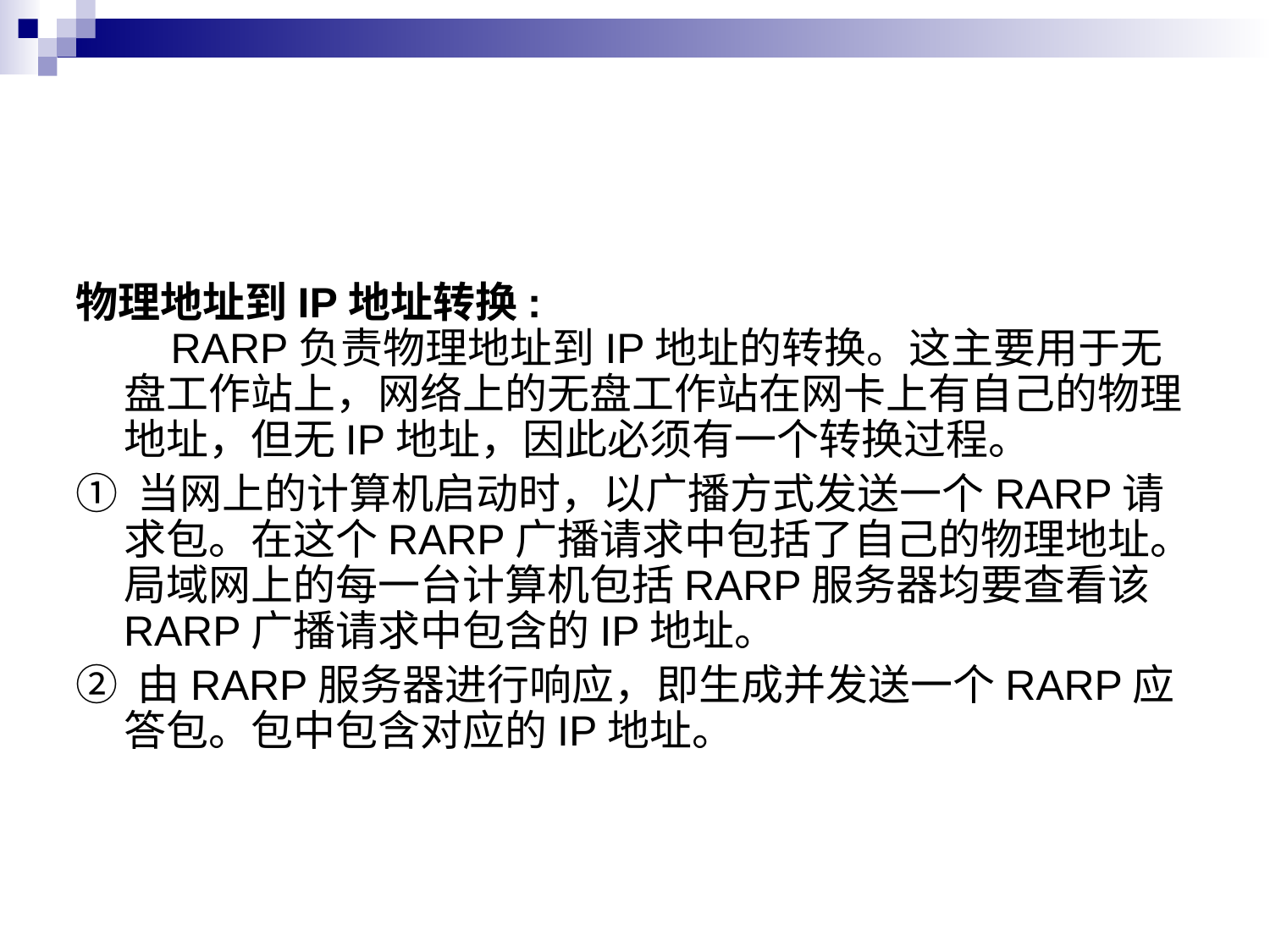

#
物理地址到IP地址转换:
    RARP负责物理地址到IP地址的转换。这主要用于无盘工作站上，网络上的无盘工作站在网卡上有自己的物理地址，但无IP地址，因此必须有一个转换过程。
① 当网上的计算机启动时，以广播方式发送一个RARP请求包。在这个RARP广播请求中包括了自己的物理地址。局域网上的每一台计算机包括RARP服务器均要查看该RARP广播请求中包含的IP地址。
② 由RARP服务器进行响应，即生成并发送一个RARP应答包。包中包含对应的IP地址。